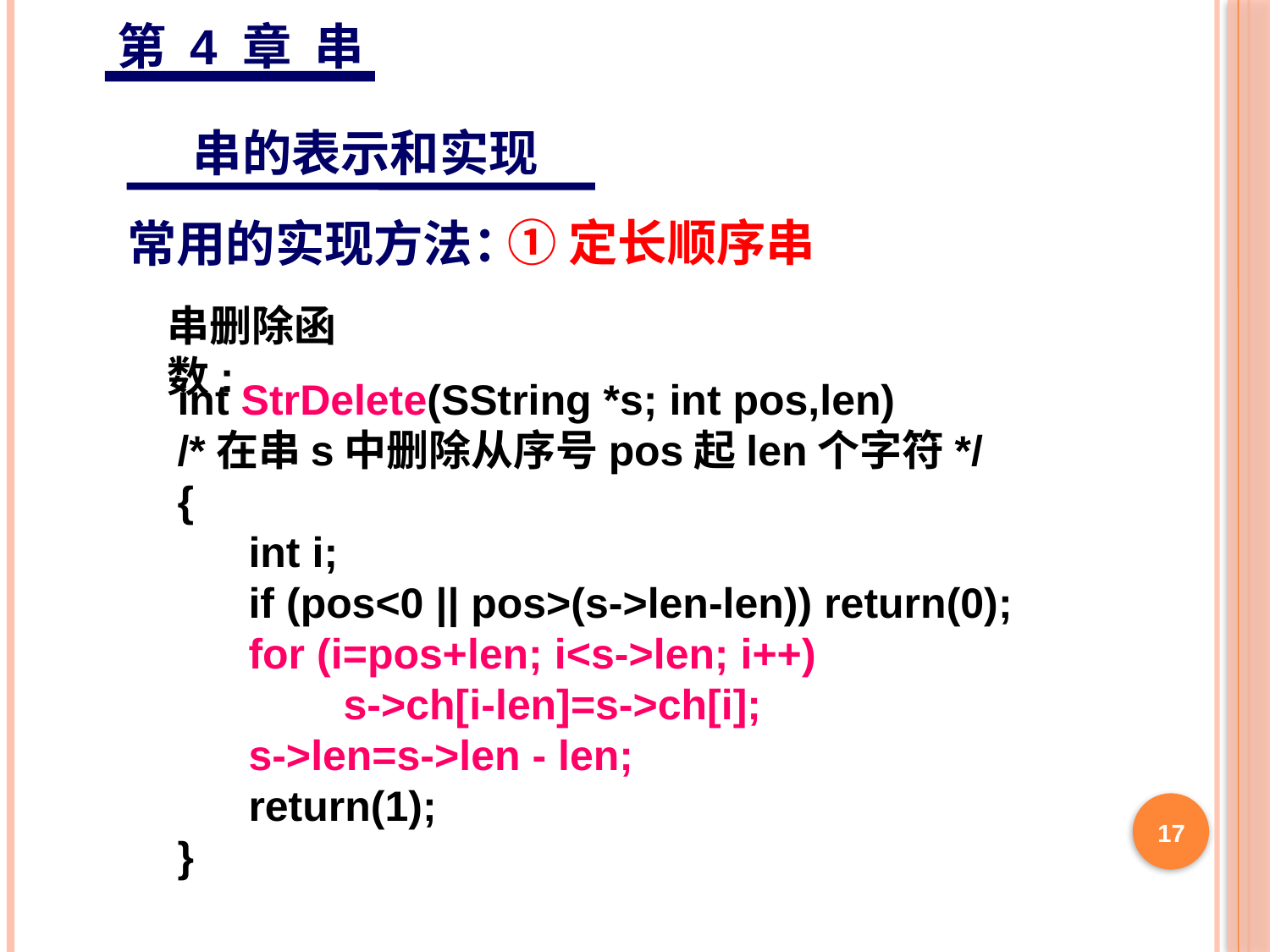

第 4 章  串

   串的表示和实现

①定长顺序串
常用的实现方法：
串删除函数:
int StrDelete(SString *s; int pos,len)
/*在串s中删除从序号pos起len个字符*/
{
      int i;
      if (pos<0 || pos>(s->len-len)) return(0);
      for (i=pos+len; i<s->len; i++)
              s->ch[i-len]=s->ch[i];
      s->len=s->len - len;
      return(1);
}
17